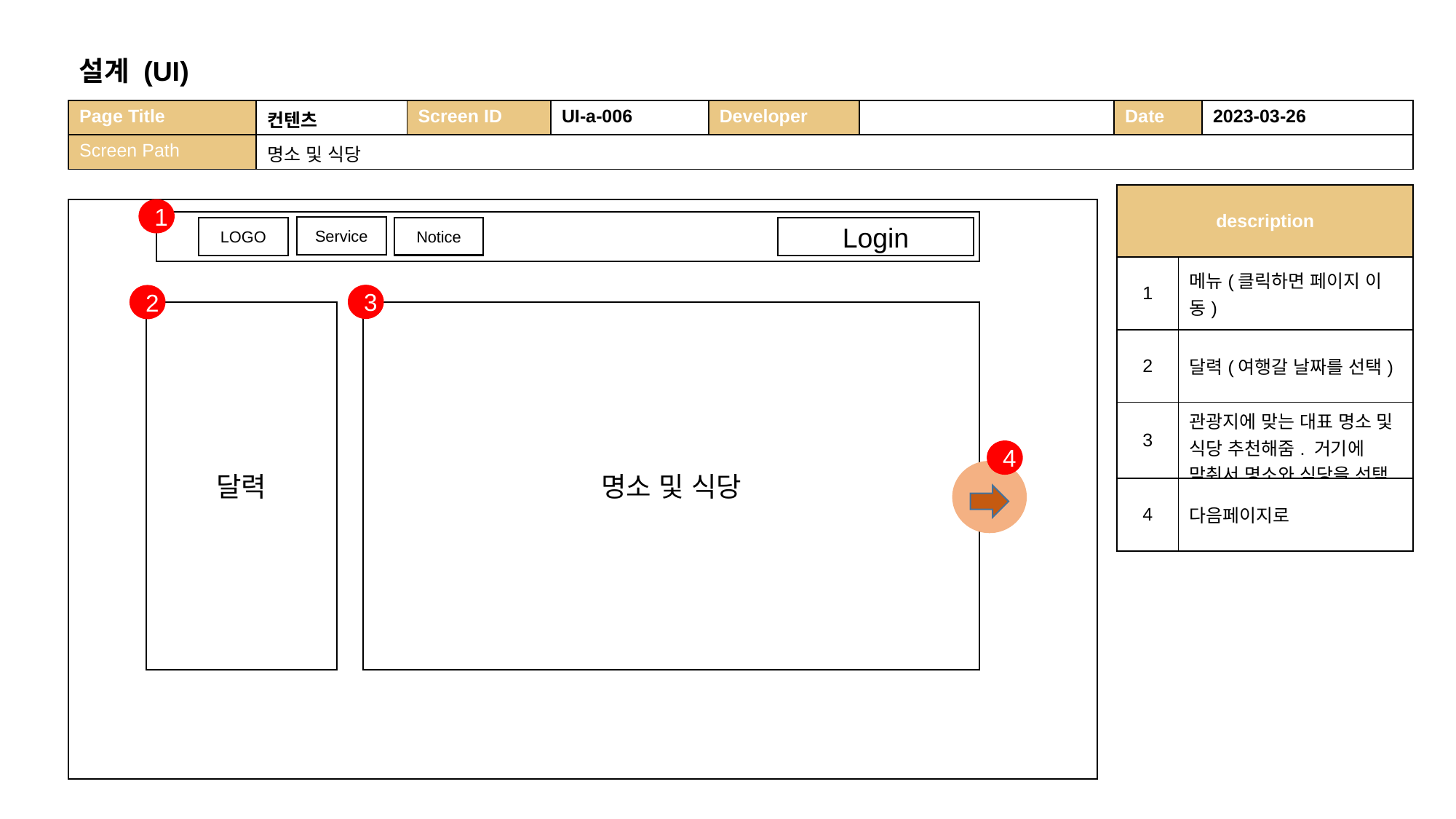

설계 (UI)
| Page Title | 컨텐츠 | Screen ID | UI-a-006 | Developer |  | Date | 2023-03-26 |
| --- | --- | --- | --- | --- | --- | --- | --- |
| Screen Path | 명소 및 식당 |  |  |  |  |  |  |
| description |  |
| --- | --- |
| 1 | 메뉴(클릭하면 페이지 이동) |
| 2 | 달력(여행갈 날짜를 선택) |
| 3 | 관광지에 맞는 대표 명소 및 식당 추천해줌. 거기에 맞춰서 명소와 식당을 선택. |
| 4 | 다음페이지로 |
ㅇㅇㅇㅇㅇㅇ
1

Service
Notice
LOGO
Login
3
명소 및 식당
2
달력
4